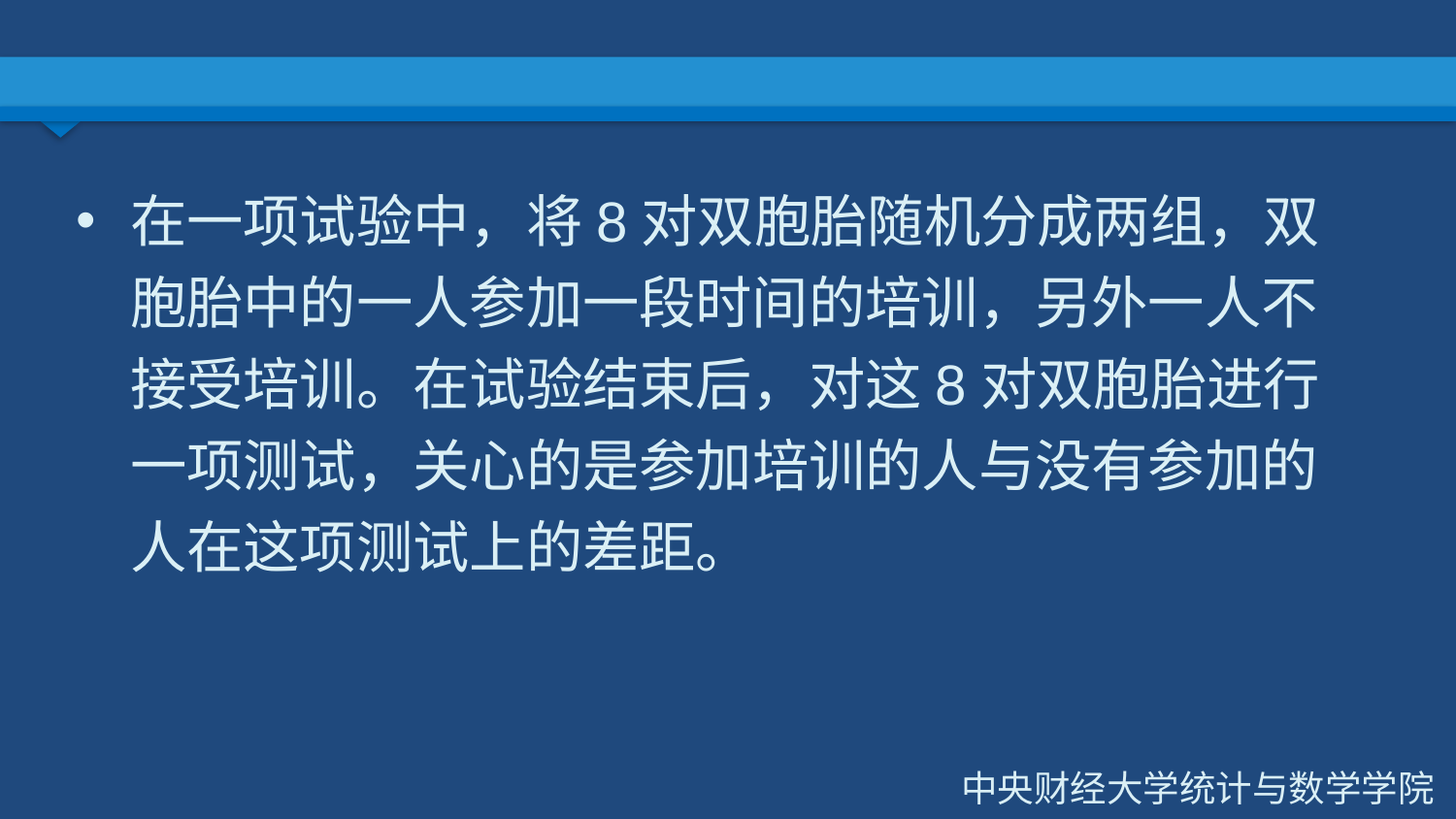

#
在一项试验中，将8对双胞胎随机分成两组，双胞胎中的一人参加一段时间的培训，另外一人不接受培训。在试验结束后，对这8对双胞胎进行一项测试，关心的是参加培训的人与没有参加的人在这项测试上的差距。